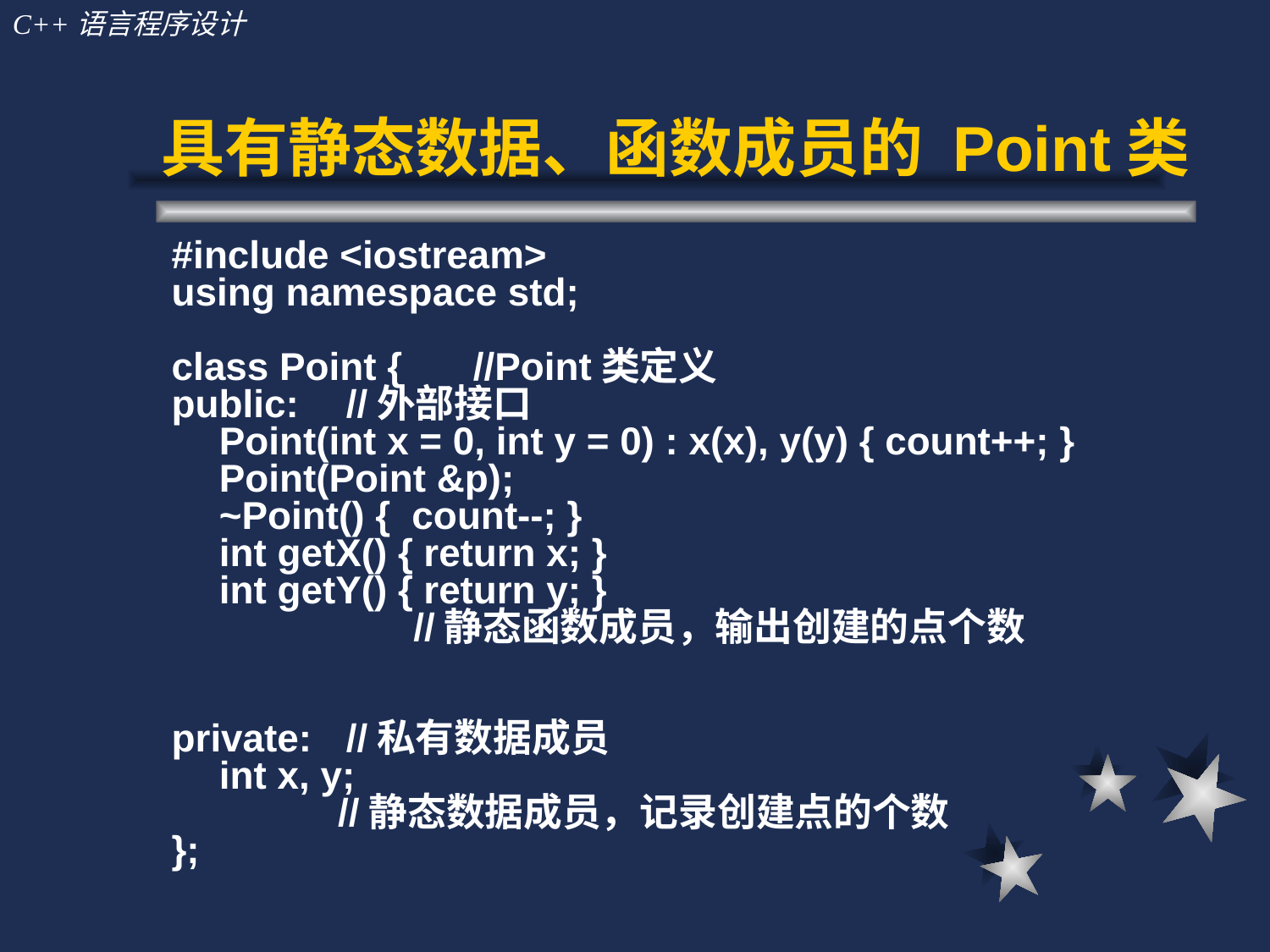

# 具有静态数据、函数成员的 Point类
#include <iostream>
using namespace std;

class Point {	//Point类定义
public:	//外部接口
	Point(int x = 0, int y = 0) : x(x), y(y) { count++; }
	Point(Point &p);
 	~Point() {  count--; }
	int getX() { return x; }
	int getY() { return y; }
	                  //静态函数成员，输出创建的点个数

private:	//私有数据成员
	int x, y;
	           //静态数据成员，记录创建点的个数
};
108